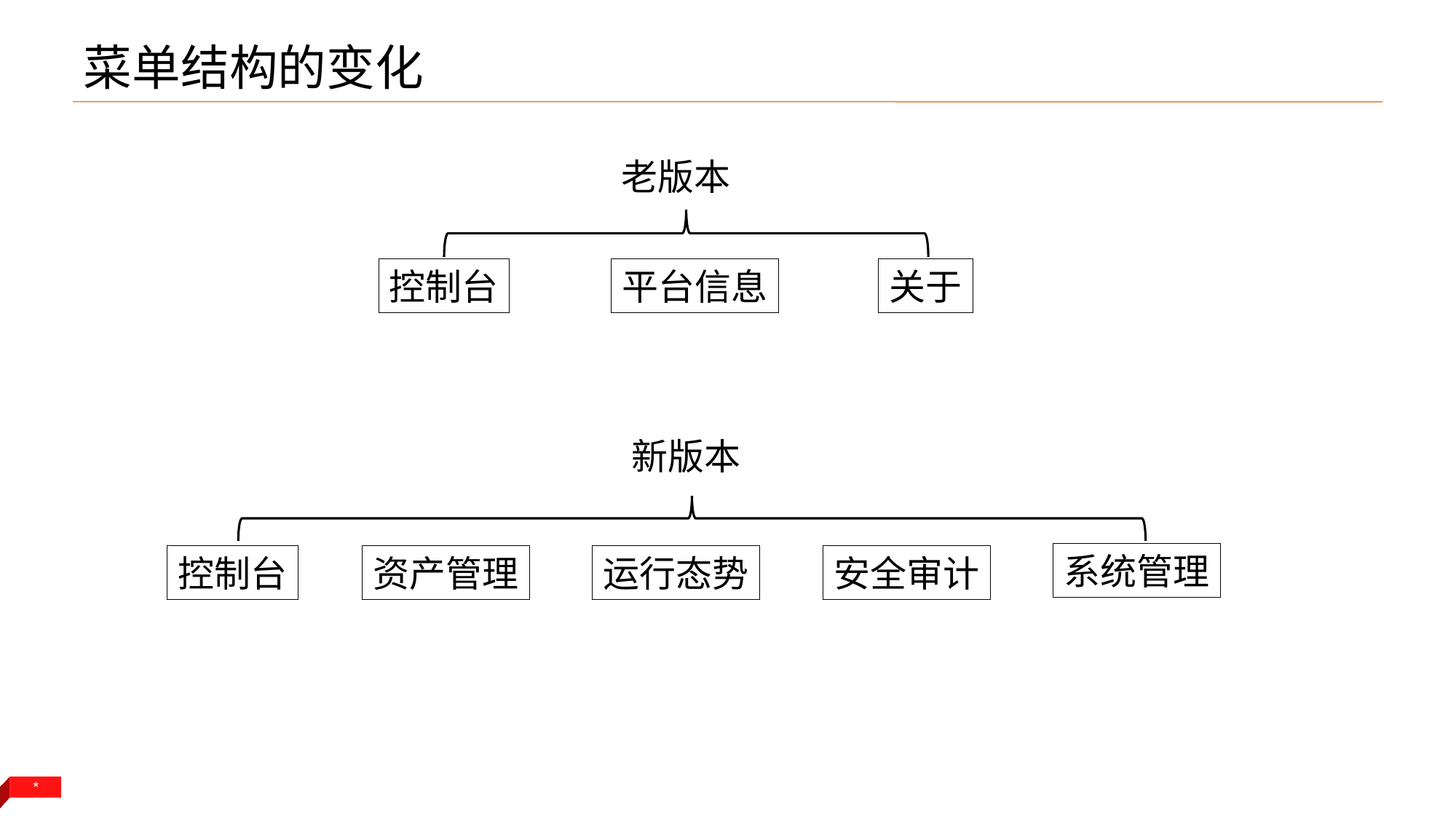

# 菜单结构的变化

老版本
控制台
平台信息
关于
新版本
系统管理
控制台
资产管理
运行态势
安全审计
*